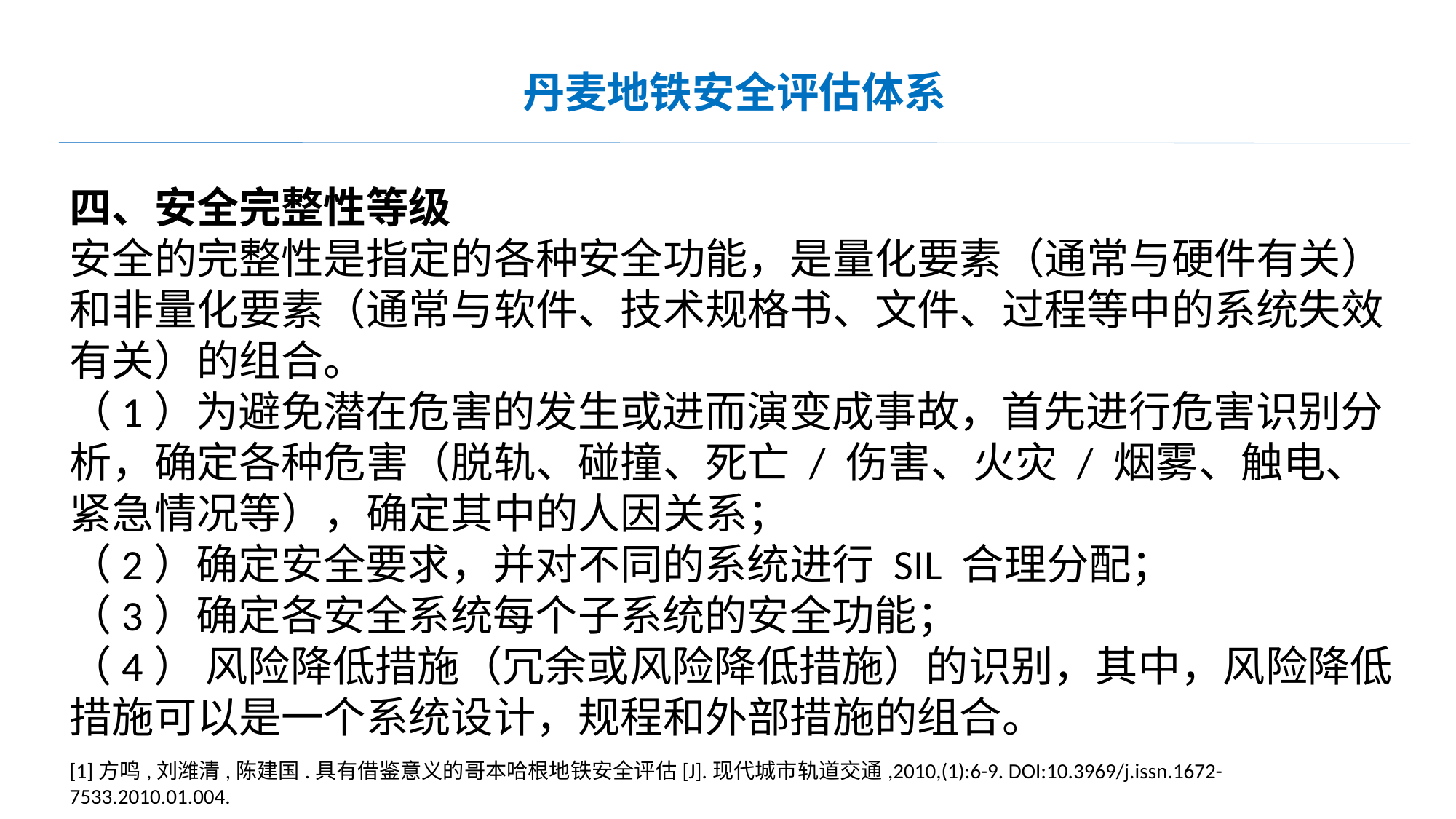

丹麦地铁安全评估体系
四、安全完整性等级
安全的完整性是指定的各种安全功能，是量化要素（通常与硬件有关）和非量化要素（通常与软件、技术规格书、文件、过程等中的系统失效有关）的组合。
（1）为避免潜在危害的发生或进而演变成事故，首先进行危害识别分析，确定各种危害（脱轨、碰撞、死亡 / 伤害、火灾 / 烟雾、触电、紧急情况等），确定其中的人因关系；
（2）确定安全要求，并对不同的系统进行 SIL 合理分配；
（3）确定各安全系统每个子系统的安全功能；
（4） 风险降低措施（冗余或风险降低措施）的识别，其中，风险降低措施可以是一个系统设计，规程和外部措施的组合。
[1]方鸣,刘潍清,陈建国.具有借鉴意义的哥本哈根地铁安全评估[J].现代城市轨道交通,2010,(1):6-9. DOI:10.3969/j.issn.1672-7533.2010.01.004.
4